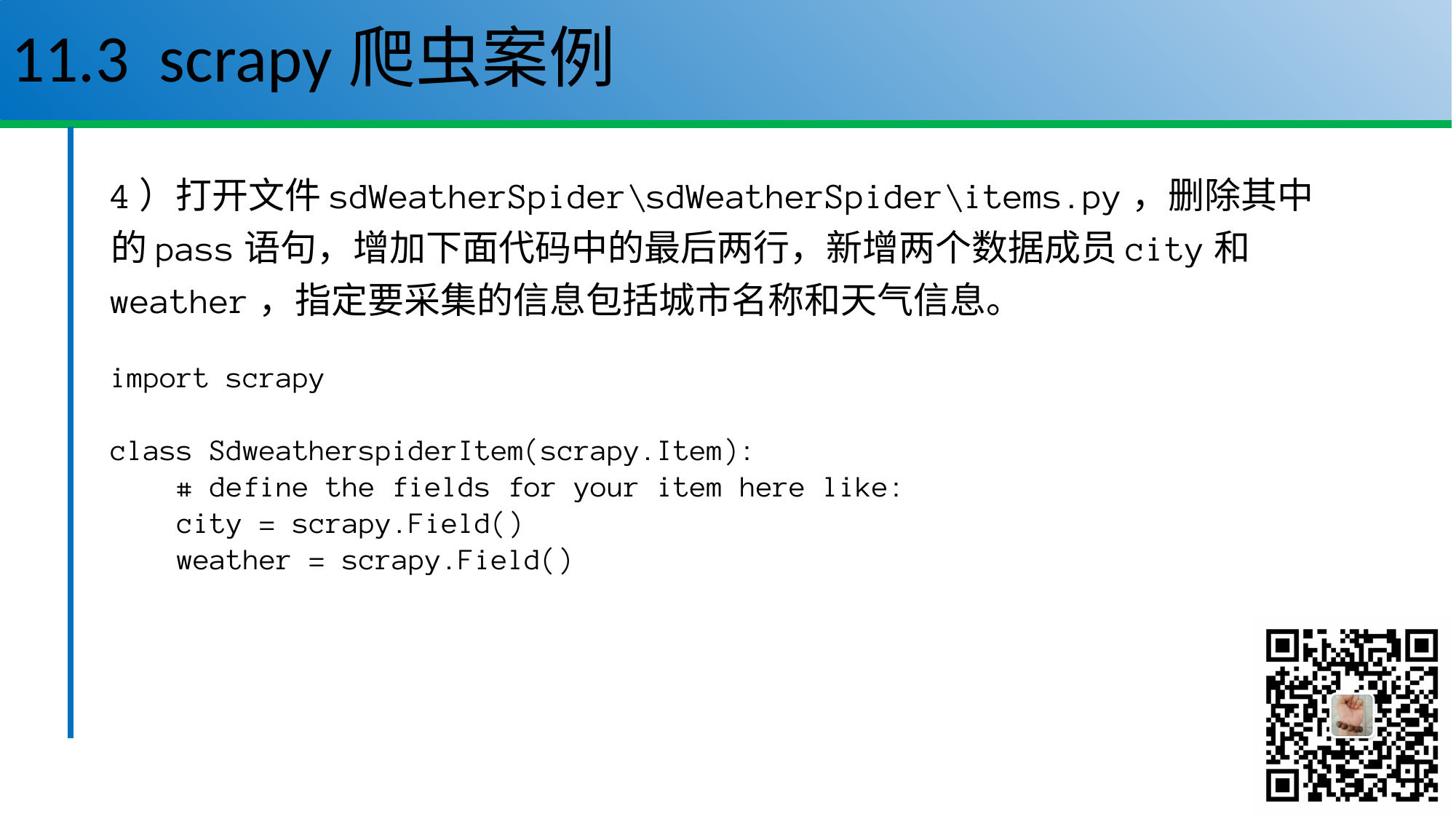

# 11.3  scrapy爬虫案例
4）打开文件sdWeatherSpider\sdWeatherSpider\items.py，删除其中的pass语句，增加下面代码中的最后两行，新增两个数据成员city和weather，指定要采集的信息包括城市名称和天气信息。

import scrapy

class SdweatherspiderItem(scrapy.Item):
    # define the fields for your item here like:
    city = scrapy.Field()
    weather = scrapy.Field()
40